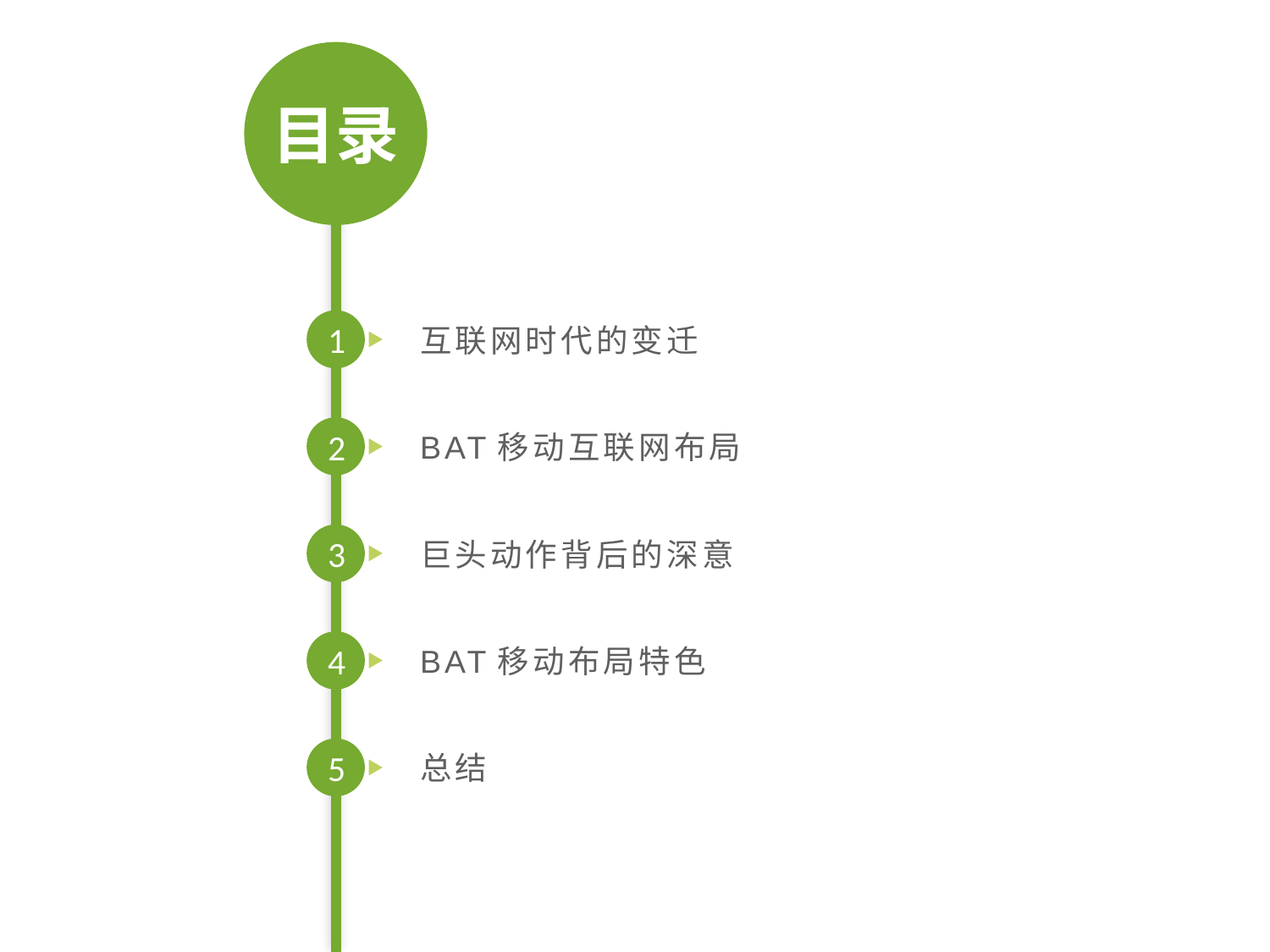

目录

1
互联网时代的变迁

2
BAT移动互联网布局

3
巨头动作背后的深意

4
BAT移动布局特色

5
总结